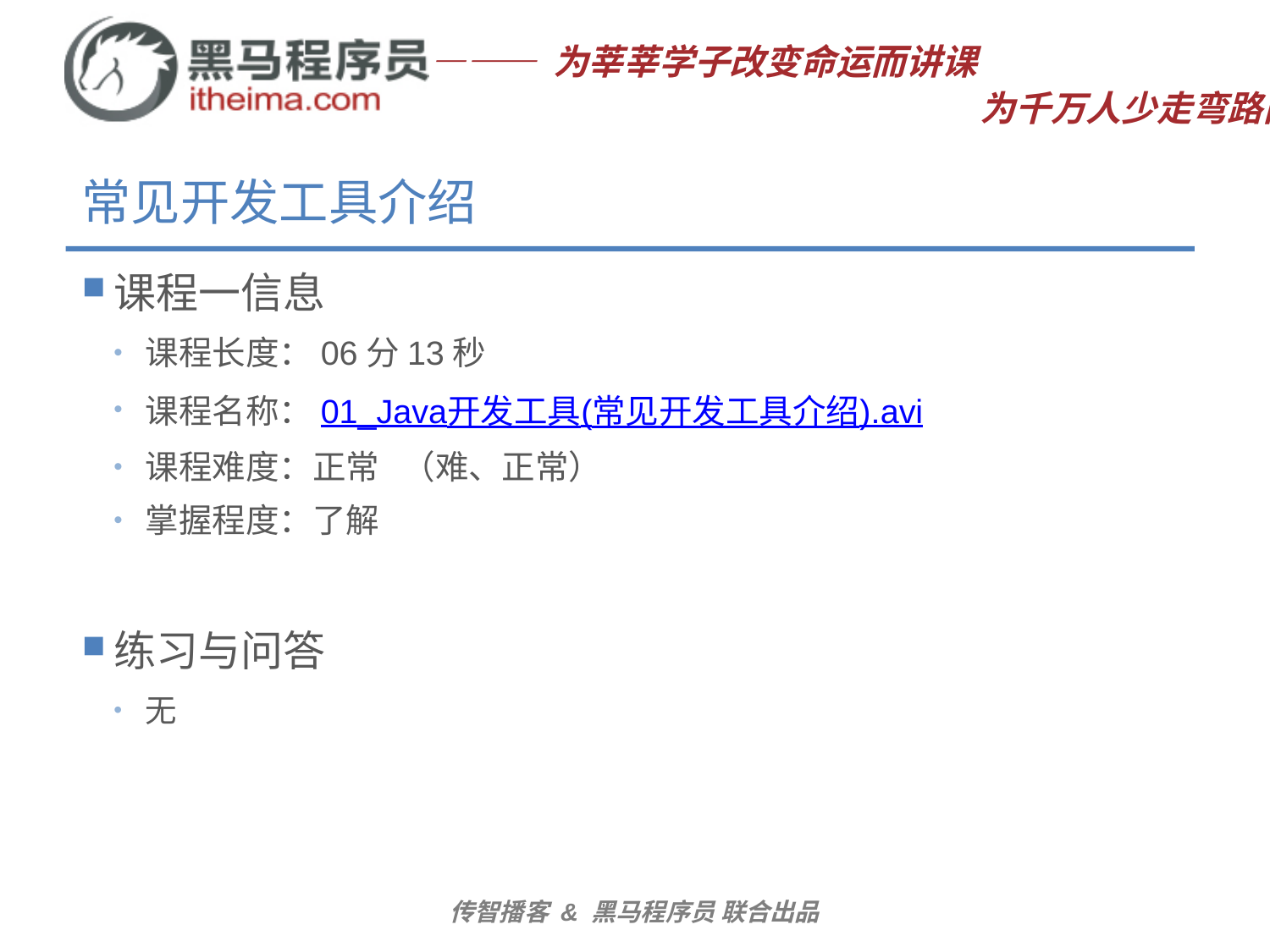

# 常见开发工具介绍
课程一信息
课程长度：06分13秒
课程名称：01_Java开发工具(常见开发工具介绍).avi
课程难度：正常   （难、正常）
掌握程度：了解

练习与问答
无